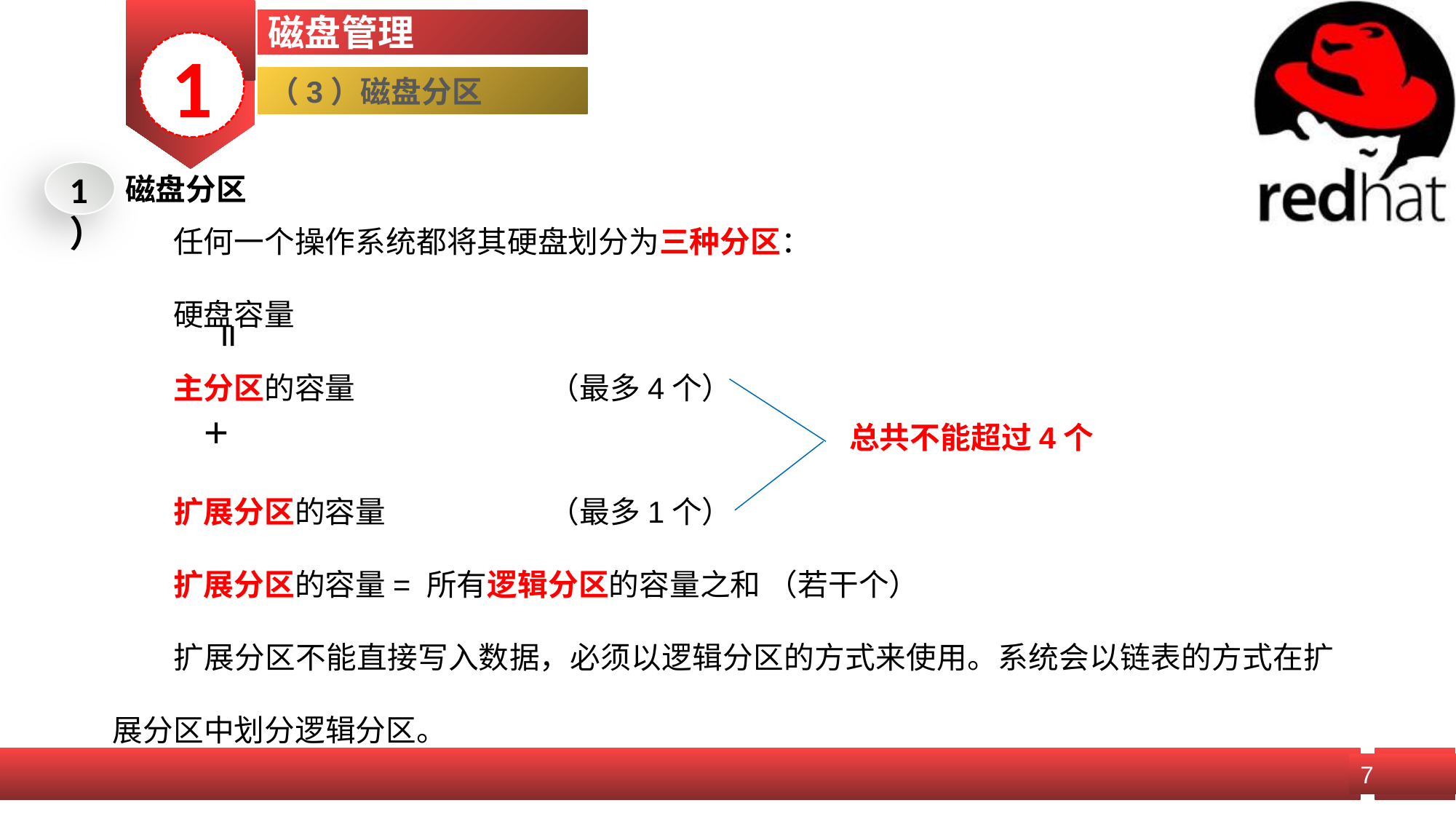

磁盘管理
1
（3）磁盘分区
1）

磁盘分区
任何一个操作系统都将其硬盘划分为三种分区：
硬盘容量
主分区的容量		（最多4个）
    +
扩展分区的容量		（最多1个）
扩展分区的容量= 所有逻辑分区的容量之和	（若干个）
扩展分区不能直接写入数据，必须以逻辑分区的方式来使用。系统会以链表的方式在扩展分区中划分逻辑分区。
   =
总共不能超过4个